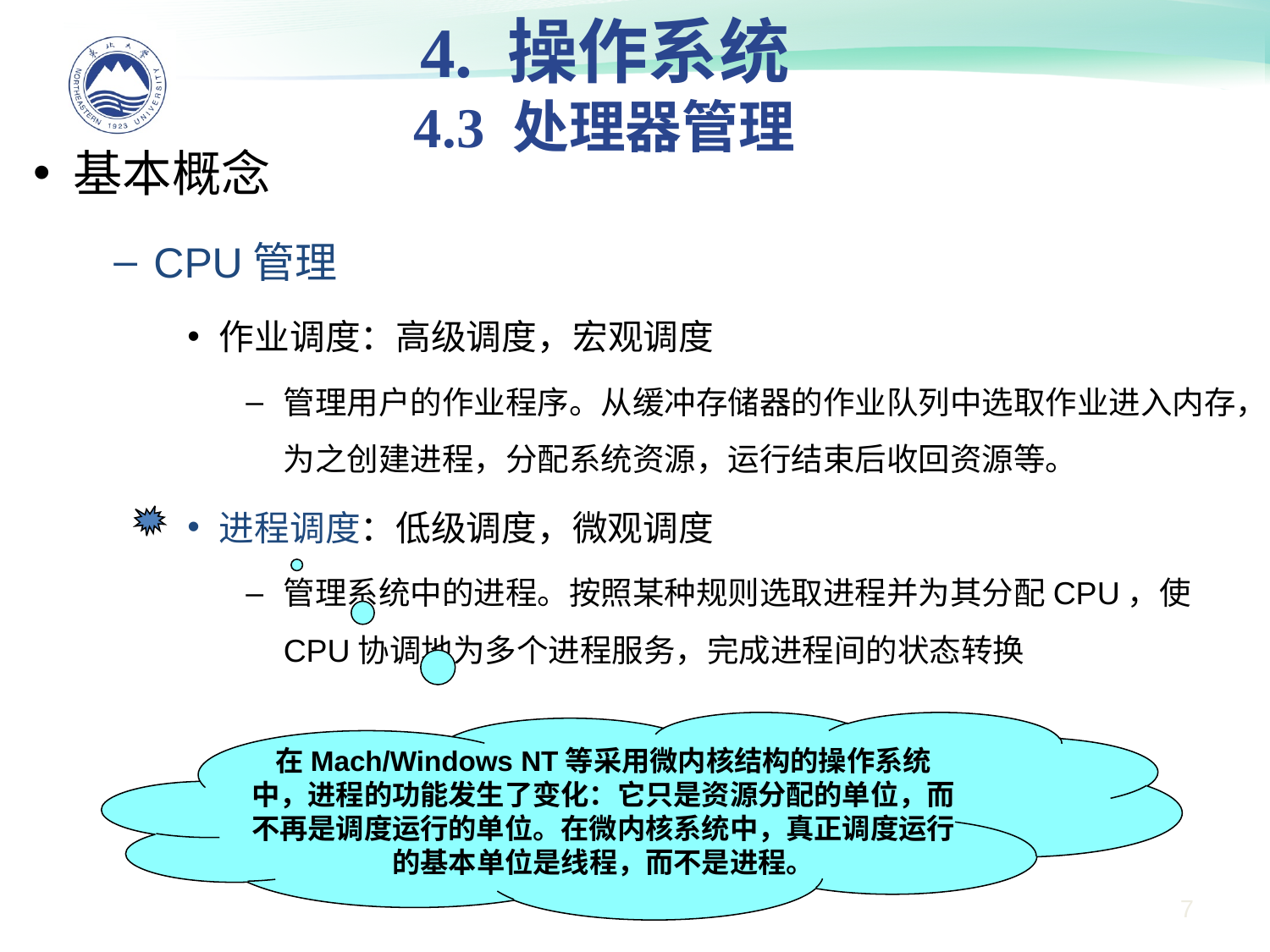

4. 操作系统
4.3 处理器管理
基本概念
CPU管理
作业调度：高级调度，宏观调度
管理用户的作业程序。从缓冲存储器的作业队列中选取作业进入内存，为之创建进程，分配系统资源，运行结束后收回资源等。
进程调度：低级调度，微观调度
管理系统中的进程。按照某种规则选取进程并为其分配CPU，使CPU协调地为多个进程服务，完成进程间的状态转换

在Mach/Windows NT等采用微内核结构的操作系统中，进程的功能发生了变化：它只是资源分配的单位，而不再是调度运行的单位。在微内核系统中，真正调度运行的基本单位是线程，而不是进程。
7